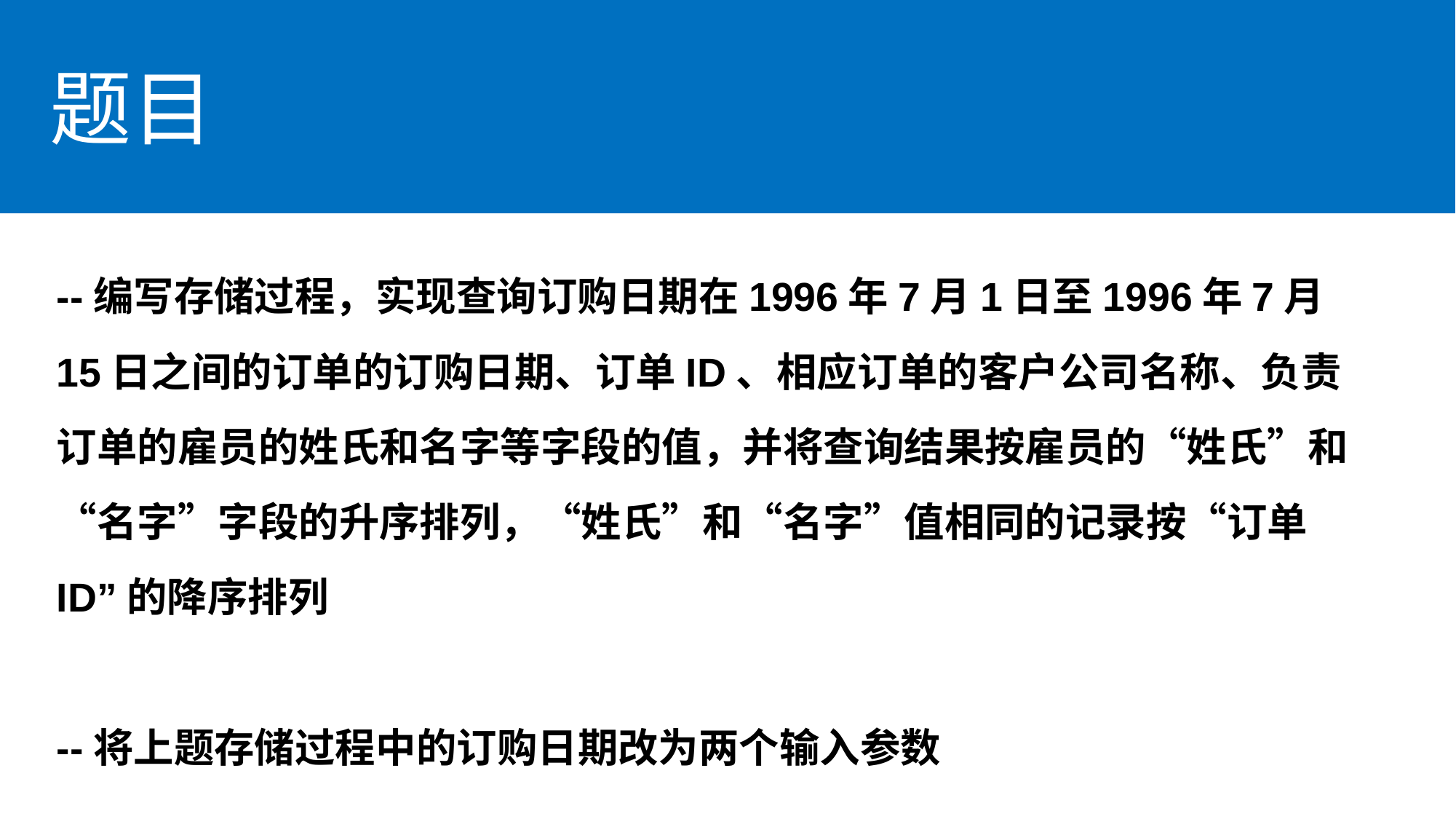

题目
--编写存储过程，实现查询订购日期在1996年7月1日至1996年7月15日之间的订单的订购日期、订单ID、相应订单的客户公司名称、负责订单的雇员的姓氏和名字等字段的值，并将查询结果按雇员的“姓氏”和“名字”字段的升序排列，“姓氏”和“名字”值相同的记录按“订单 ID”的降序排列

--将上题存储过程中的订购日期改为两个输入参数